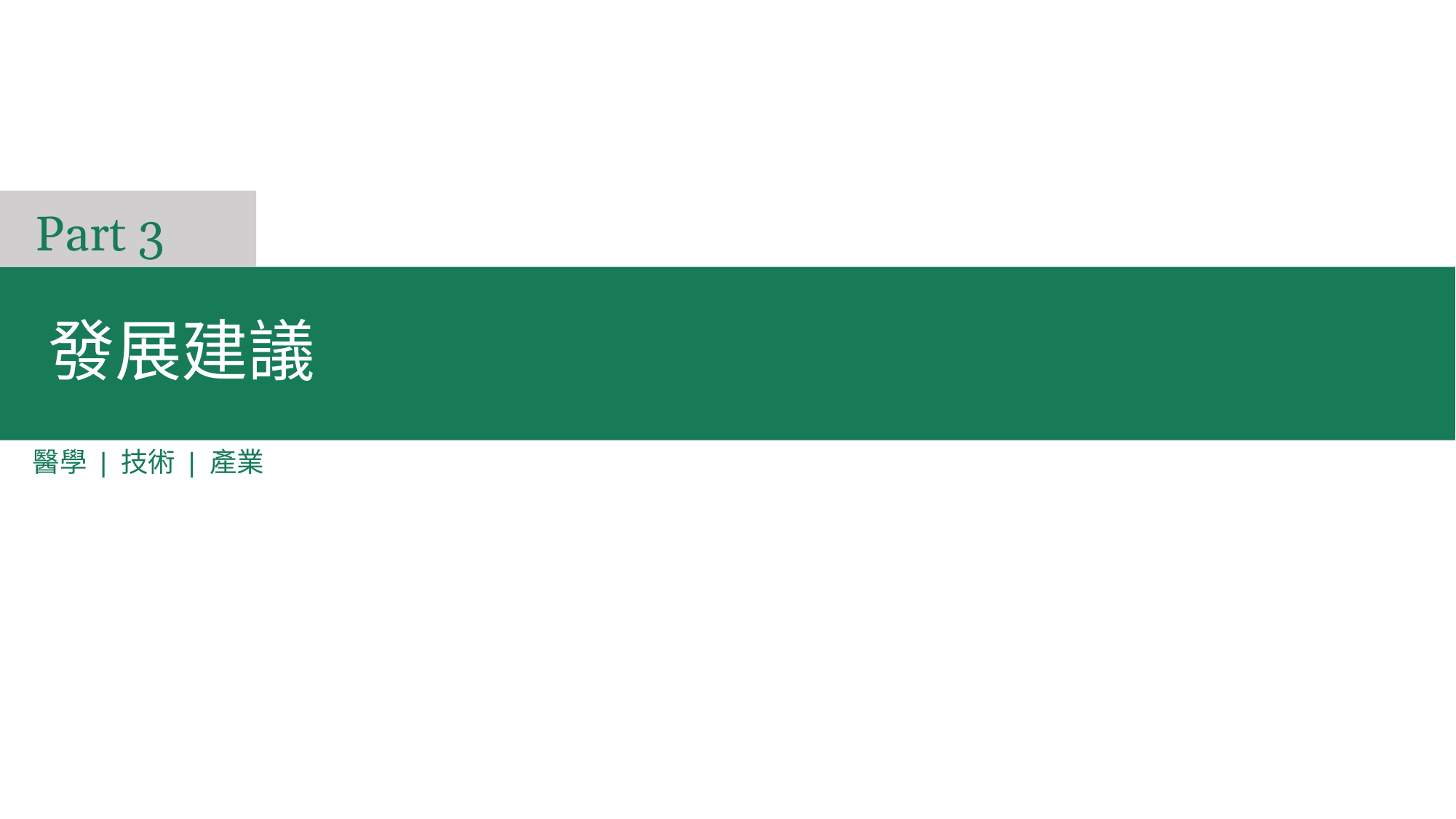

Part 3
  發展建議
醫學 | 技術 | 產業